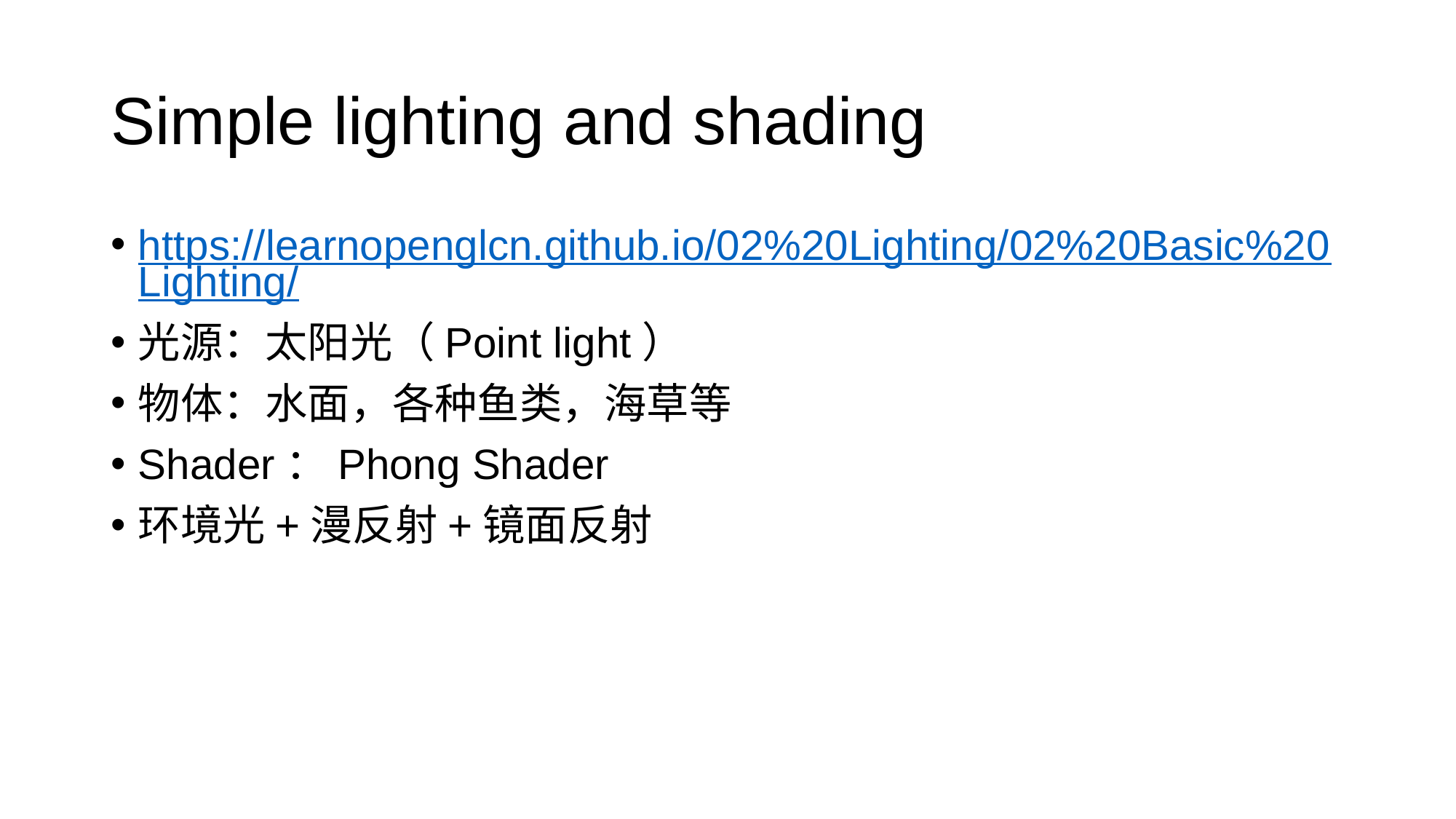

# Simple lighting and shading
https://learnopenglcn.github.io/02%20Lighting/02%20Basic%20Lighting/
光源：太阳光（Point light）
物体：水面，各种鱼类，海草等
Shader：Phong Shader
环境光+漫反射+镜面反射